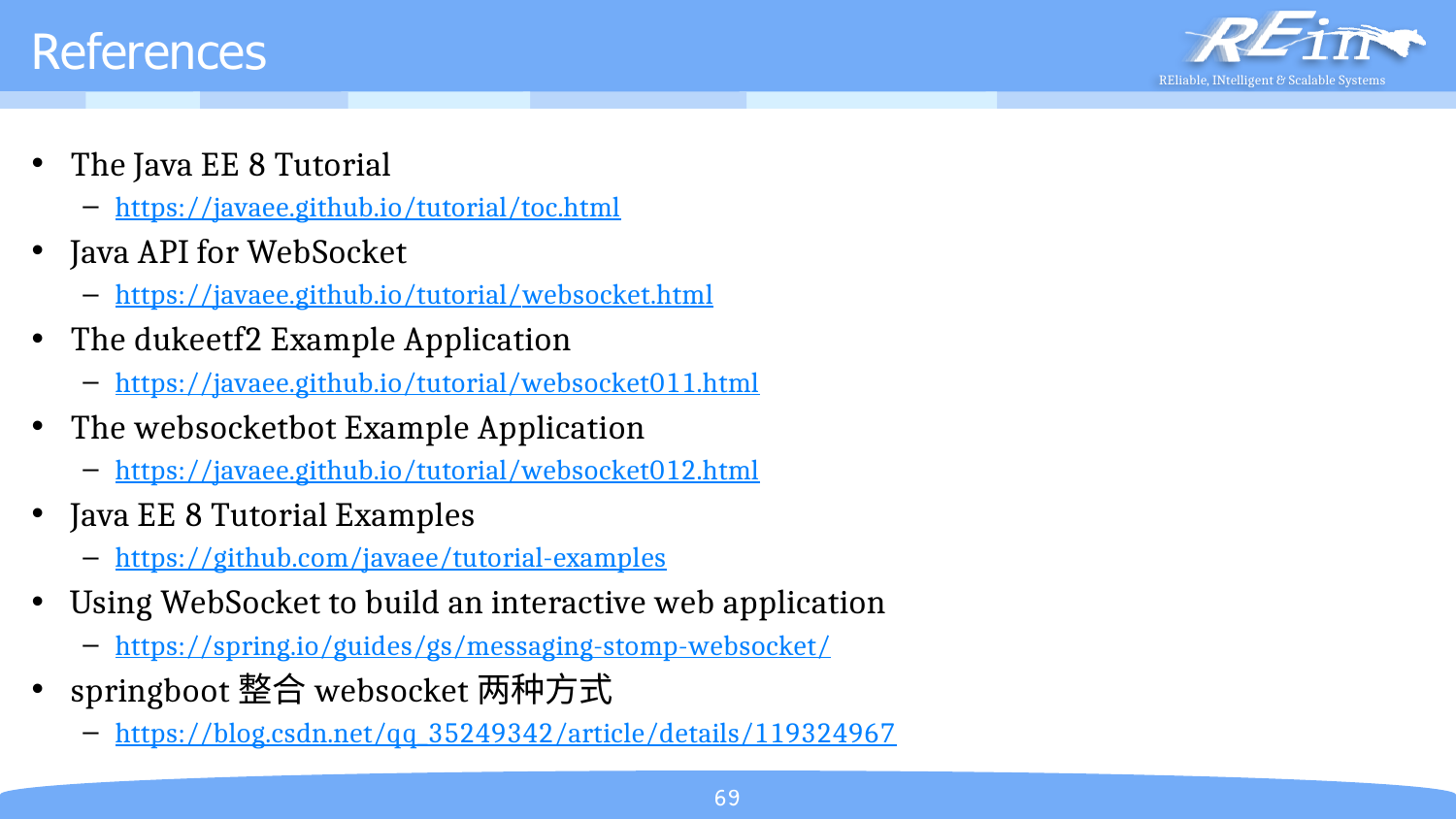

# References
The Java EE 8 Tutorial
https://javaee.github.io/tutorial/toc.html
Java API for WebSocket
https://javaee.github.io/tutorial/websocket.html
The dukeetf2 Example Application
https://javaee.github.io/tutorial/websocket011.html
The websocketbot Example Application
https://javaee.github.io/tutorial/websocket012.html
Java EE 8 Tutorial Examples
https://github.com/javaee/tutorial-examples
Using WebSocket to build an interactive web application
https://spring.io/guides/gs/messaging-stomp-websocket/
springboot整合websocket两种方式
https://blog.csdn.net/qq_35249342/article/details/119324967
69